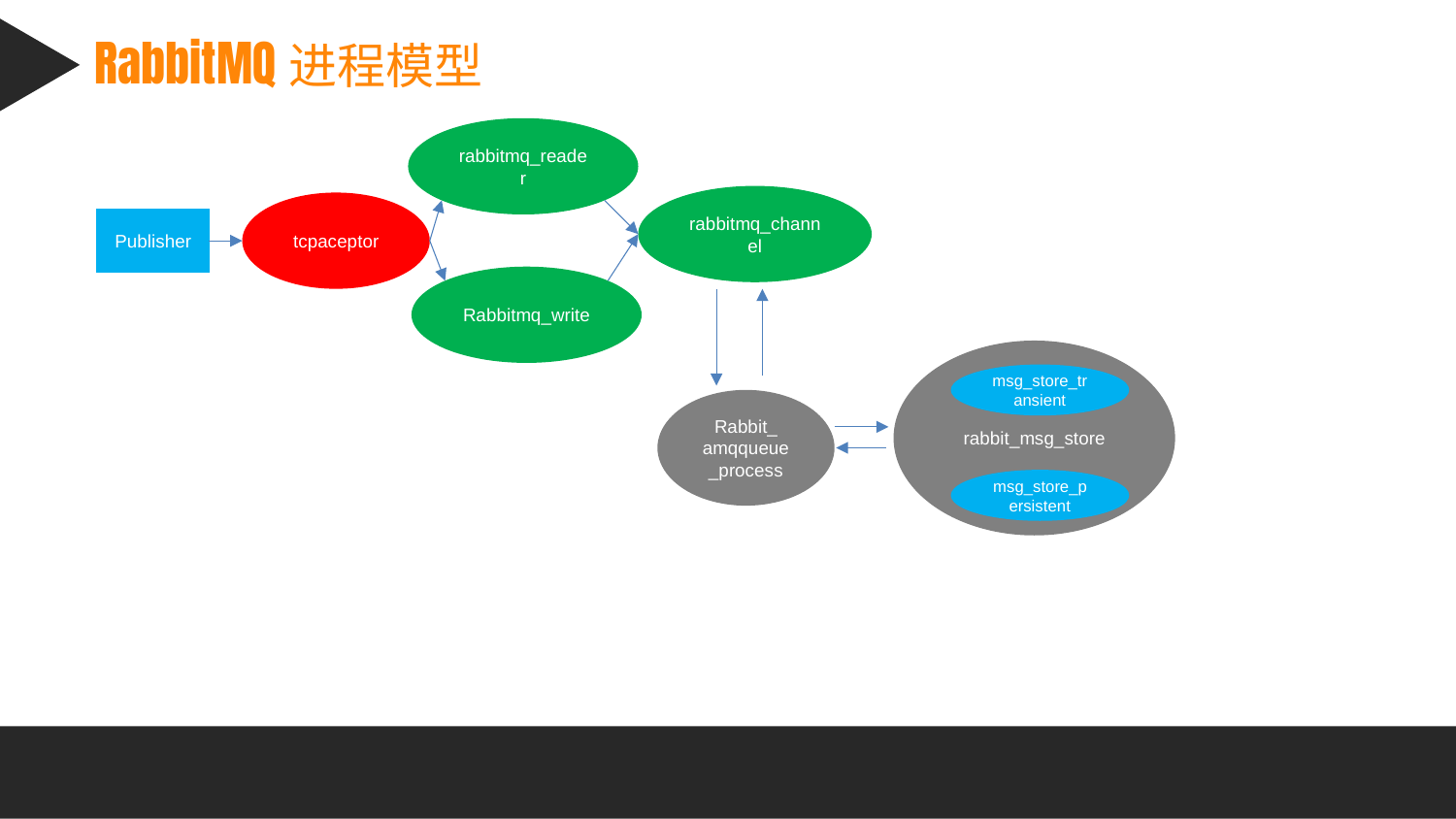

RabbitMQ进程模型
rabbitmq_reader
rabbitmq_channel
tcpaceptor
Publisher
Rabbitmq_write
rabbit_msg_store
msg_store_transient
Rabbit_
amqqueue_process
msg_store_persistent